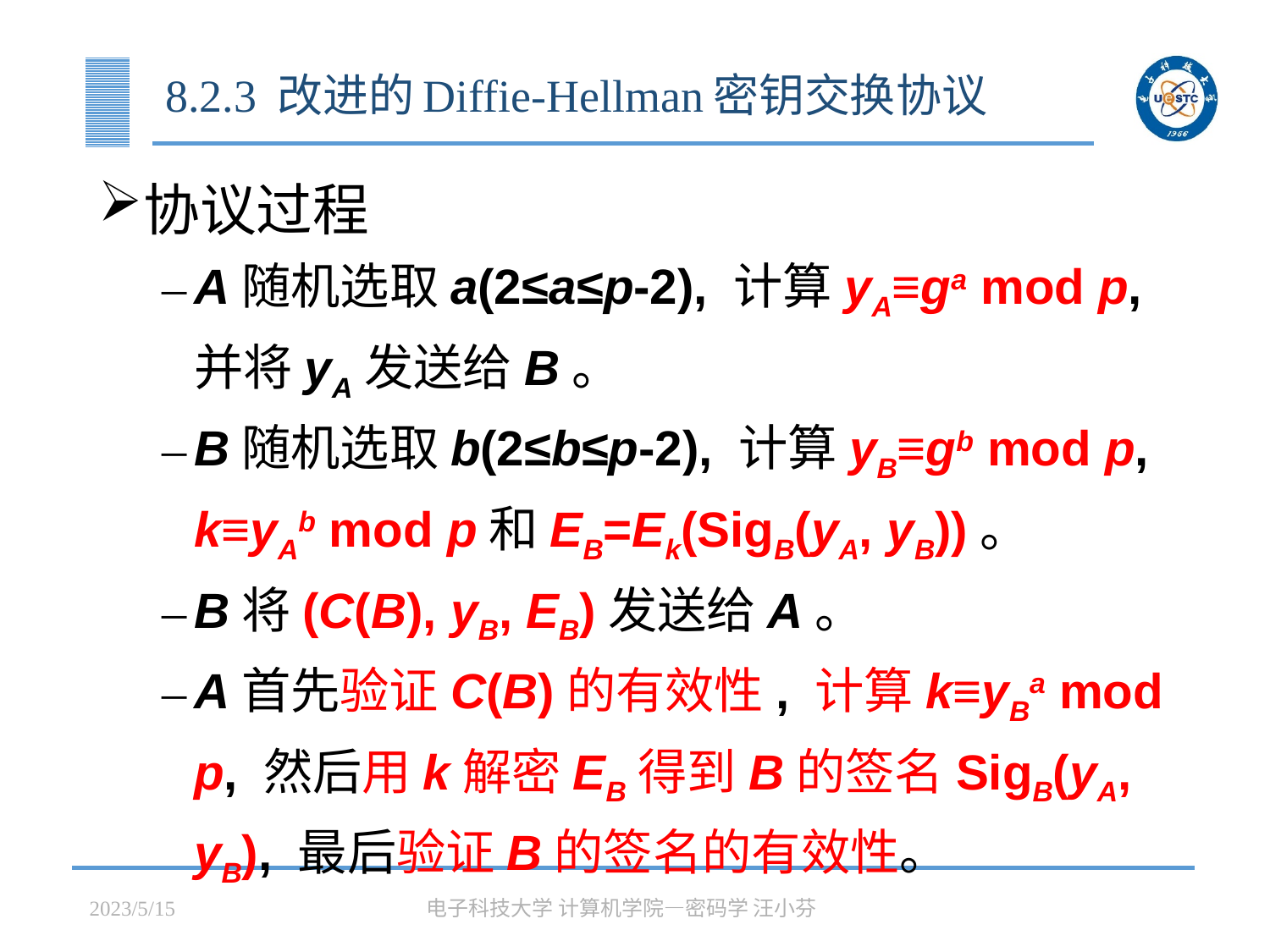

# 8.2.3 改进的Diffie-Hellman密钥交换协议
协议过程
A随机选取a(2≤a≤p-2), 计算yA≡ga mod p, 并将yA发送给B。
B随机选取b(2≤b≤p-2), 计算yB≡gb mod p, k≡yAb mod p和EB=Ek(SigB(yA, yB))。
B将(C(B), yB, EB)发送给A。
A首先验证C(B)的有效性, 计算k≡yBa mod p, 然后用k解密EB得到B的签名SigB(yA, yB), 最后验证B的签名的有效性。

2023/5/15
电子科技大学 计算机学院—密码学 汪小芬